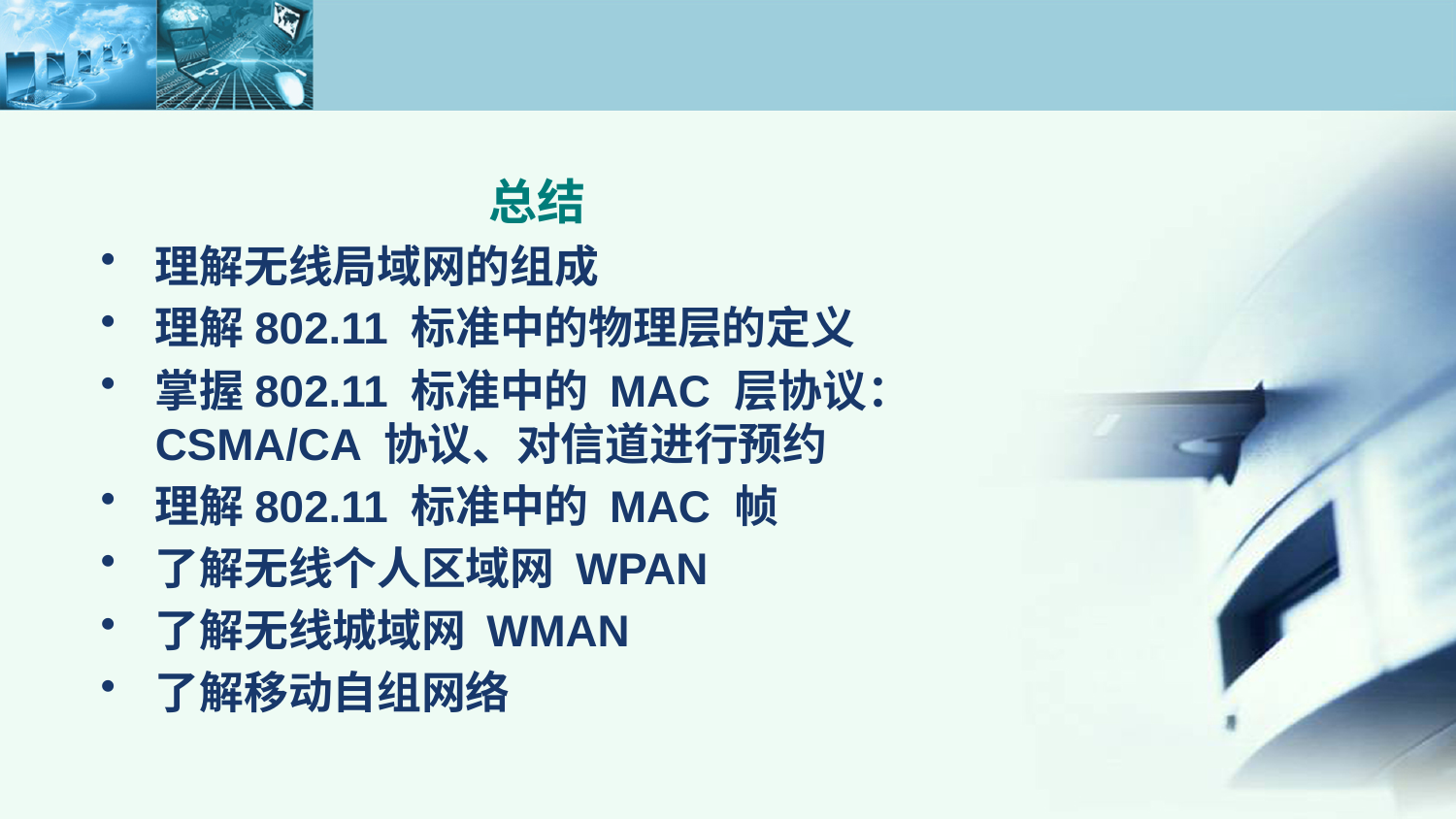

总结
理解无线局域网的组成
理解802.11 标准中的物理层的定义
掌握802.11 标准中的 MAC 层协议：CSMA/CA 协议、对信道进行预约
理解802.11 标准中的 MAC 帧
了解无线个人区域网 WPAN
了解无线城域网 WMAN
了解移动自组网络